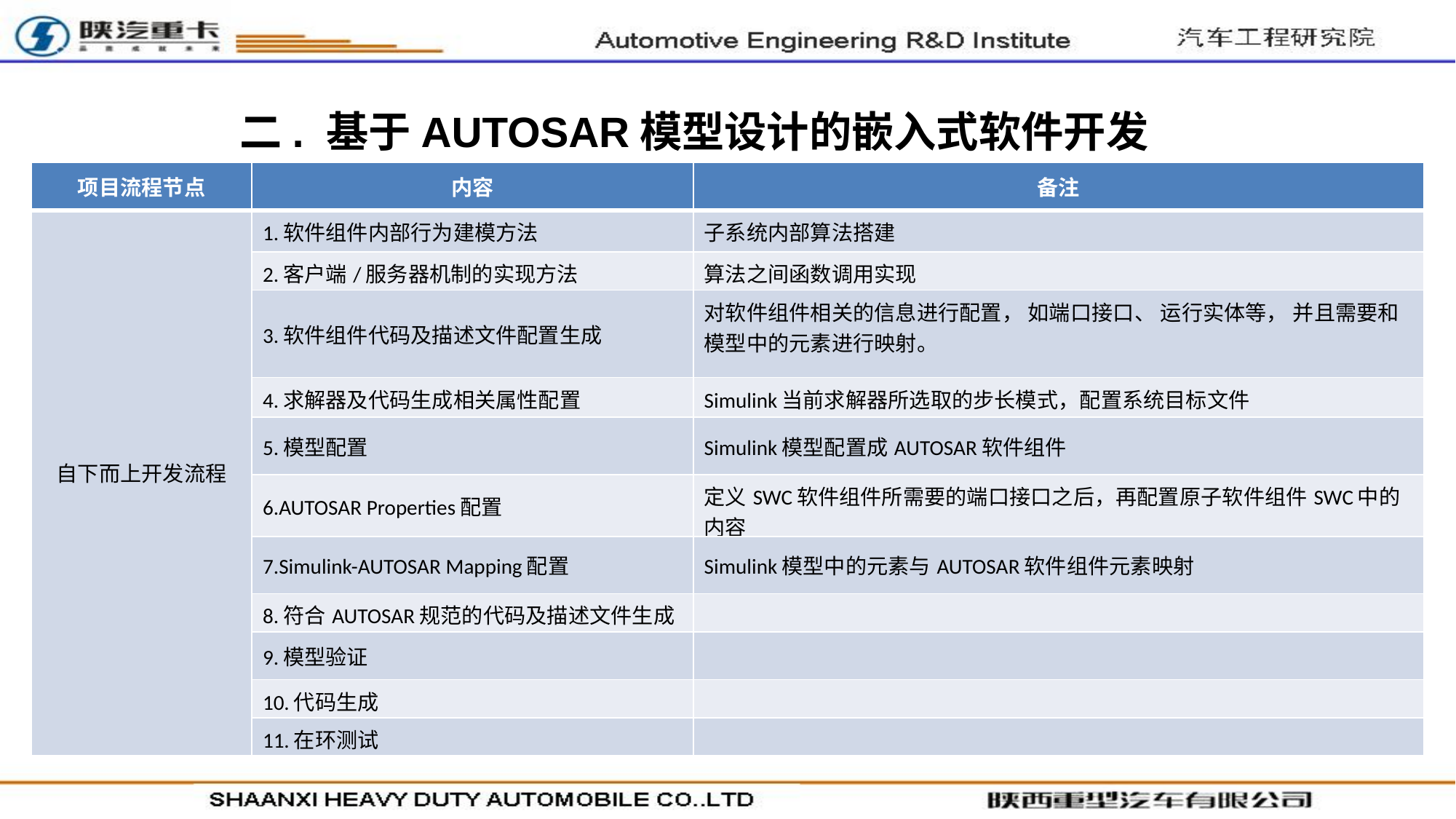

二. 基于AUTOSAR模型设计的嵌入式软件开发
| 项目流程节点 | 内容 | 备注 |
| --- | --- | --- |
| 自下而上开发流程 | 1.软件组件内部行为建模方法 | 子系统内部算法搭建 |
|  | 2.客户端/服务器机制的实现方法 | 算法之间函数调用实现 |
| 模型验证 | 3.软件组件代码及描述文件配置生成 | 对软件组件相关的信息进行配置， 如端口接口、 运行实体等， 并且需要和模型中的元素进行映射。 |
|  | 4.求解器及代码生成相关属性配置 | Simulink当前求解器所选取的步长模式，配置系统目标文件 |
|  | 5.模型配置 | Simulink模型配置成AUTOSAR软件组件 |
|  | 6.AUTOSAR Properties配置 | 定义SWC软件组件所需要的端口接口之后，再配置原子软件组件SWC中的内容 |
|  | 7.Simulink-AUTOSAR Mapping配置 | Simulink模型中的元素与AUTOSAR软件组件元素映射 |
|  | 8.符合AUTOSAR规范的代码及描述文件生成 |  |
| 自上而下开发流程 | 9.模型验证 |  |
| 在环测试 | 10.代码生成 |  |
|  | 11.在环测试 |  |